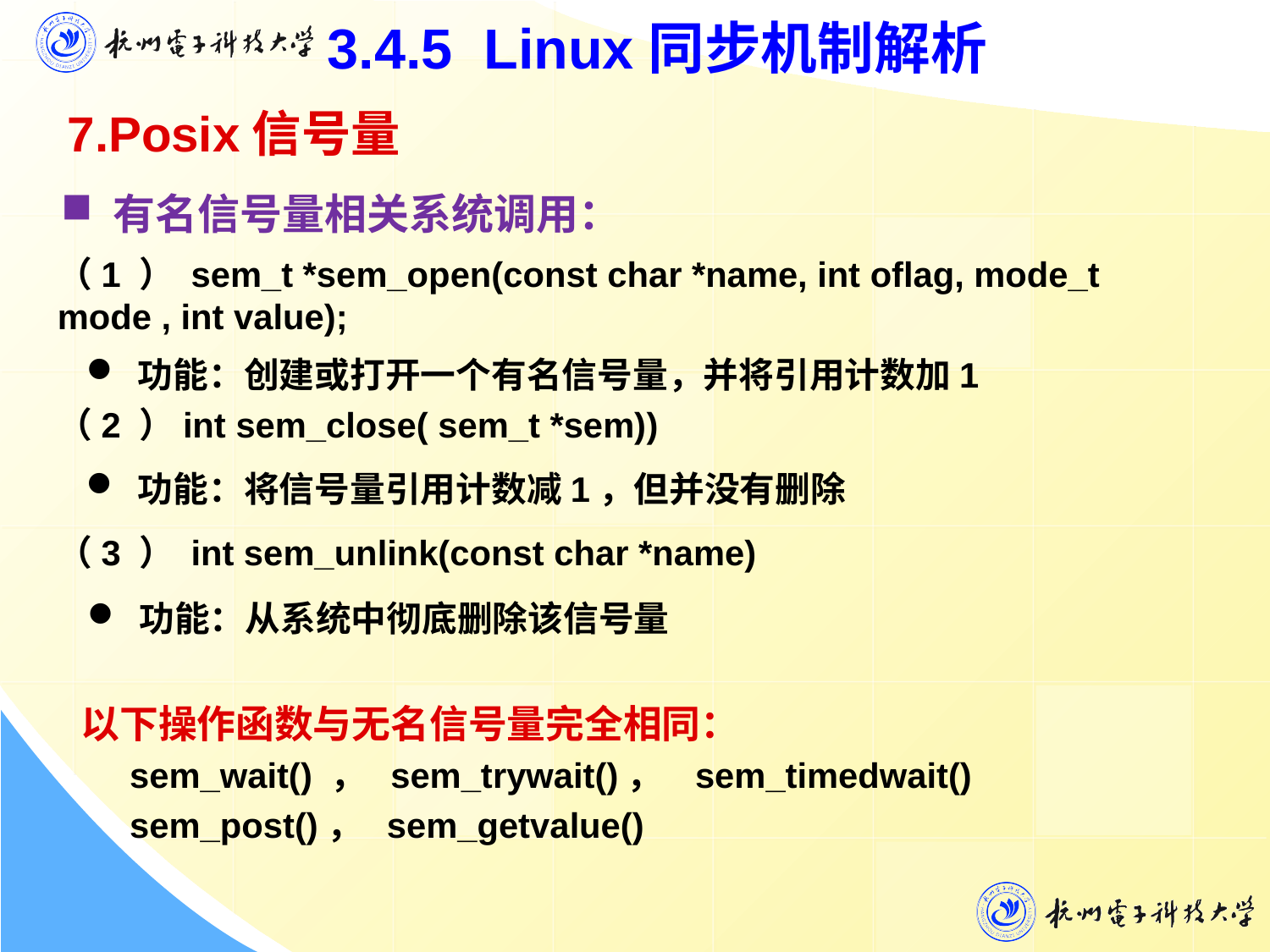

3.4.5  Linux同步机制解析
7.Posix信号量
 有名信号量相关系统调用：
（1 ） sem_t *sem_open(const char *name, int oflag, mode_t mode , int value);
 功能：创建或打开一个有名信号量，并将引用计数加1
（2 ）int sem_close( sem_t *sem))
 功能：将信号量引用计数减1，但并没有删除
（3 ） int sem_unlink(const char *name)
 功能：从系统中彻底删除该信号量
以下操作函数与无名信号量完全相同：
     sem_wait() ，  sem_trywait()，   sem_timedwait()
     sem_post()，  sem_getvalue()